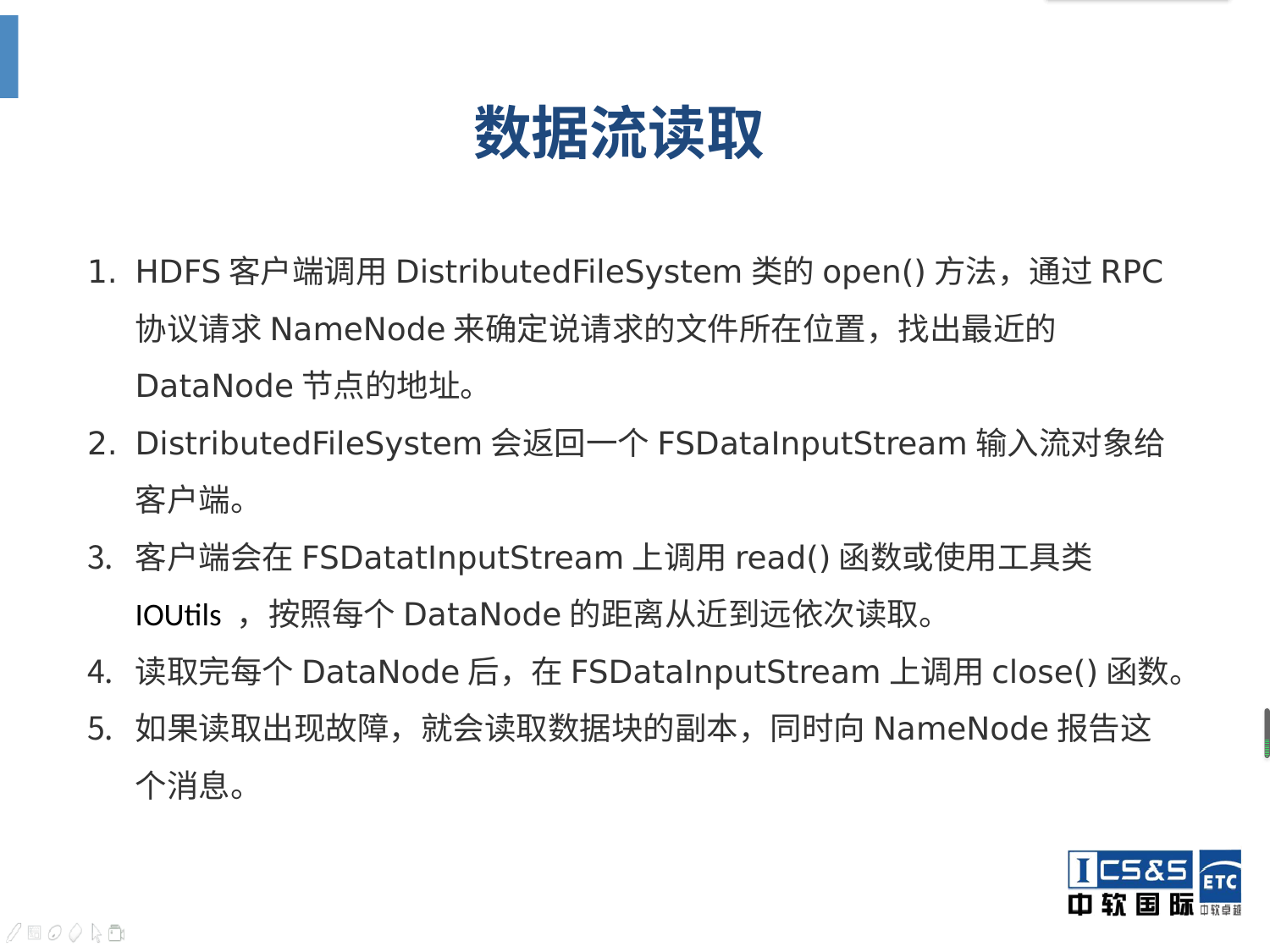

数据流读取
HDFS客户端调用DistributedFileSystem类的open()方法，通过RPC协议请求NameNode来确定说请求的文件所在位置，找出最近的DataNode节点的地址。
DistributedFileSystem会返回一个FSDataInputStream输入流对象给客户端。
客户端会在FSDatatInputStream上调用read()函数或使用工具类IOUtils ，按照每个DataNode的距离从近到远依次读取。
读取完每个DataNode后，在FSDataInputStream上调用close()函数。
如果读取出现故障，就会读取数据块的副本，同时向NameNode报告这个消息。